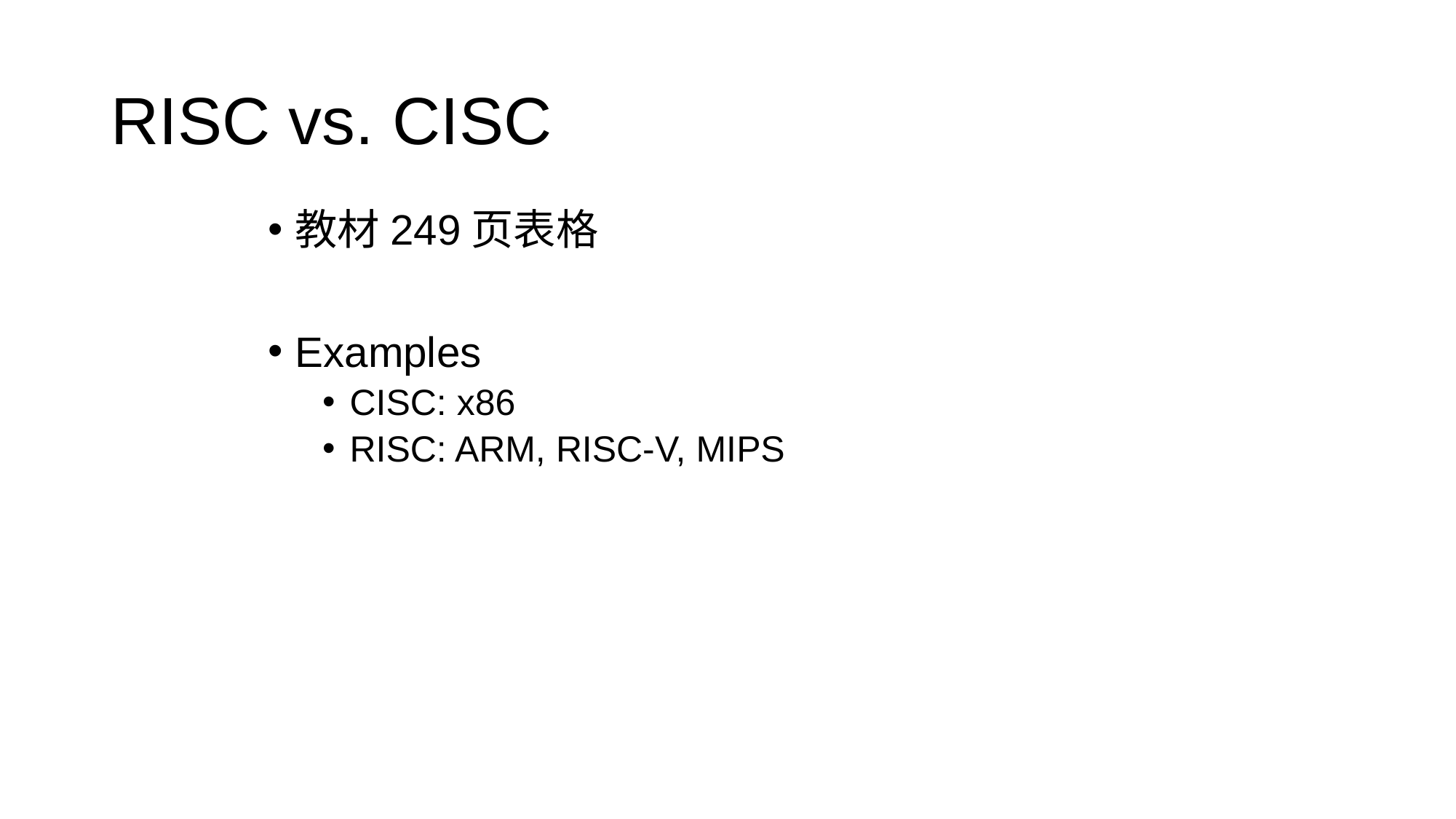

# RISC vs. CISC
教材249页表格

Examples
CISC: x86
RISC: ARM, RISC-V, MIPS
26